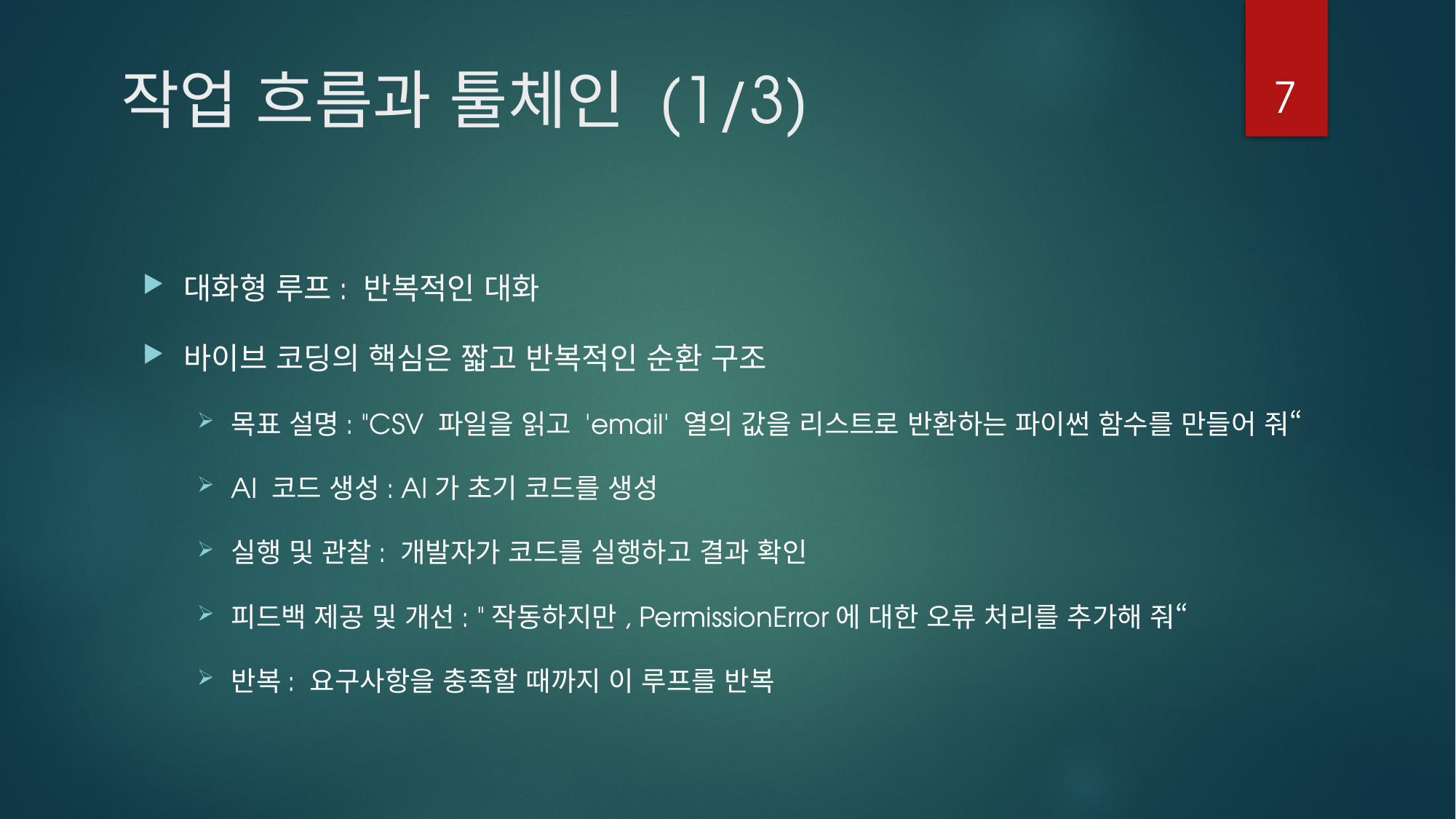

7
# 작업 흐름과 툴체인 (1/3)
대화형 루프: 반복적인 대화
바이브 코딩의 핵심은 짧고 반복적인 순환 구조
목표 설명: "CSV 파일을 읽고 'email' 열의 값을 리스트로 반환하는 파이썬 함수를 만들어 줘“
AI 코드 생성: AI가 초기 코드를 생성
실행 및 관찰: 개발자가 코드를 실행하고 결과 확인
피드백 제공 및 개선: "작동하지만, PermissionError에 대한 오류 처리를 추가해 줘“
반복: 요구사항을 충족할 때까지 이 루프를 반복